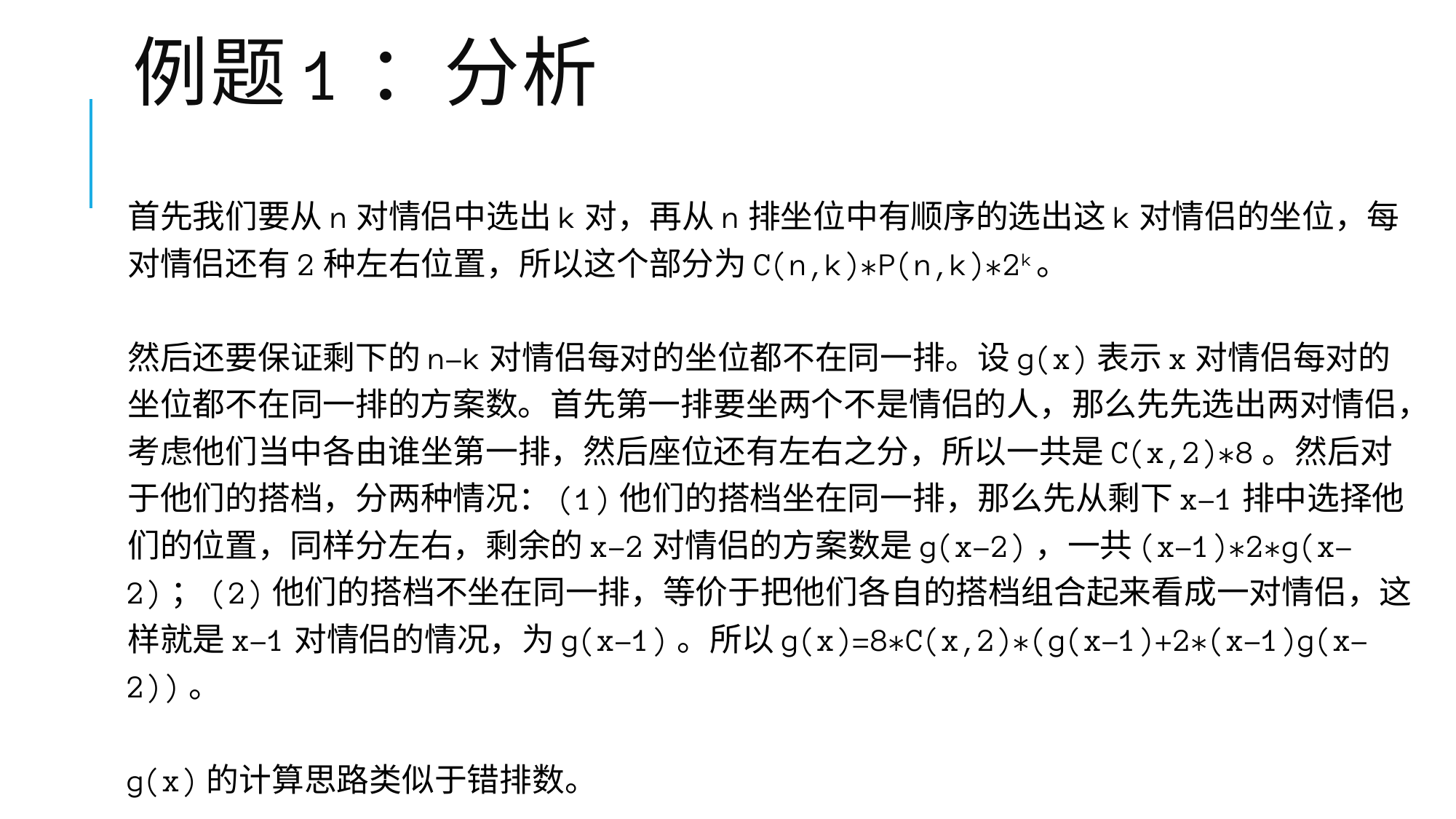

# 例题1：分析
首先我们要从n对情侣中选出k对，再从n排坐位中有顺序的选出这k对情侣的坐位，每对情侣还有2种左右位置，所以这个部分为C(n,k)*P(n,k)*2k。

然后还要保证剩下的n-k对情侣每对的坐位都不在同一排。设g(x)表示x对情侣每对的坐位都不在同一排的方案数。首先第一排要坐两个不是情侣的人，那么先先选出两对情侣，考虑他们当中各由谁坐第一排，然后座位还有左右之分，所以一共是C(x,2)*8。然后对于他们的搭档，分两种情况：(1)他们的搭档坐在同一排，那么先从剩下x-1排中选择他们的位置，同样分左右，剩余的x-2对情侣的方案数是g(x-2)，一共(x-1)*2*g(x-2)；(2)他们的搭档不坐在同一排，等价于把他们各自的搭档组合起来看成一对情侣，这样就是x-1对情侣的情况，为g(x-1)。所以g(x)=8*C(x,2)*(g(x-1)+2*(x-1)g(x-2))。

g(x)的计算思路类似于错排数。